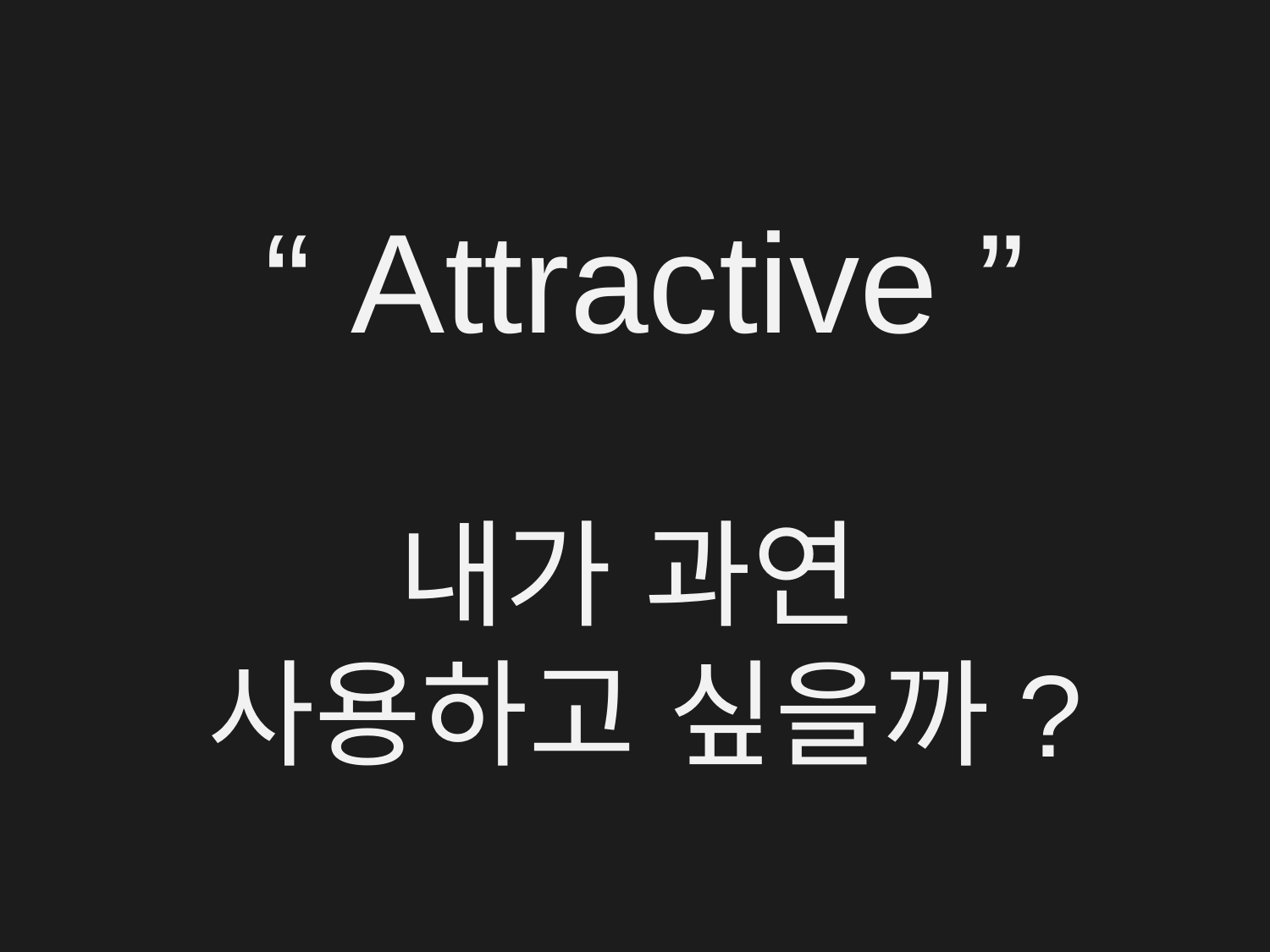

“ Attractive ”

내가 과연
사용하고 싶을까?